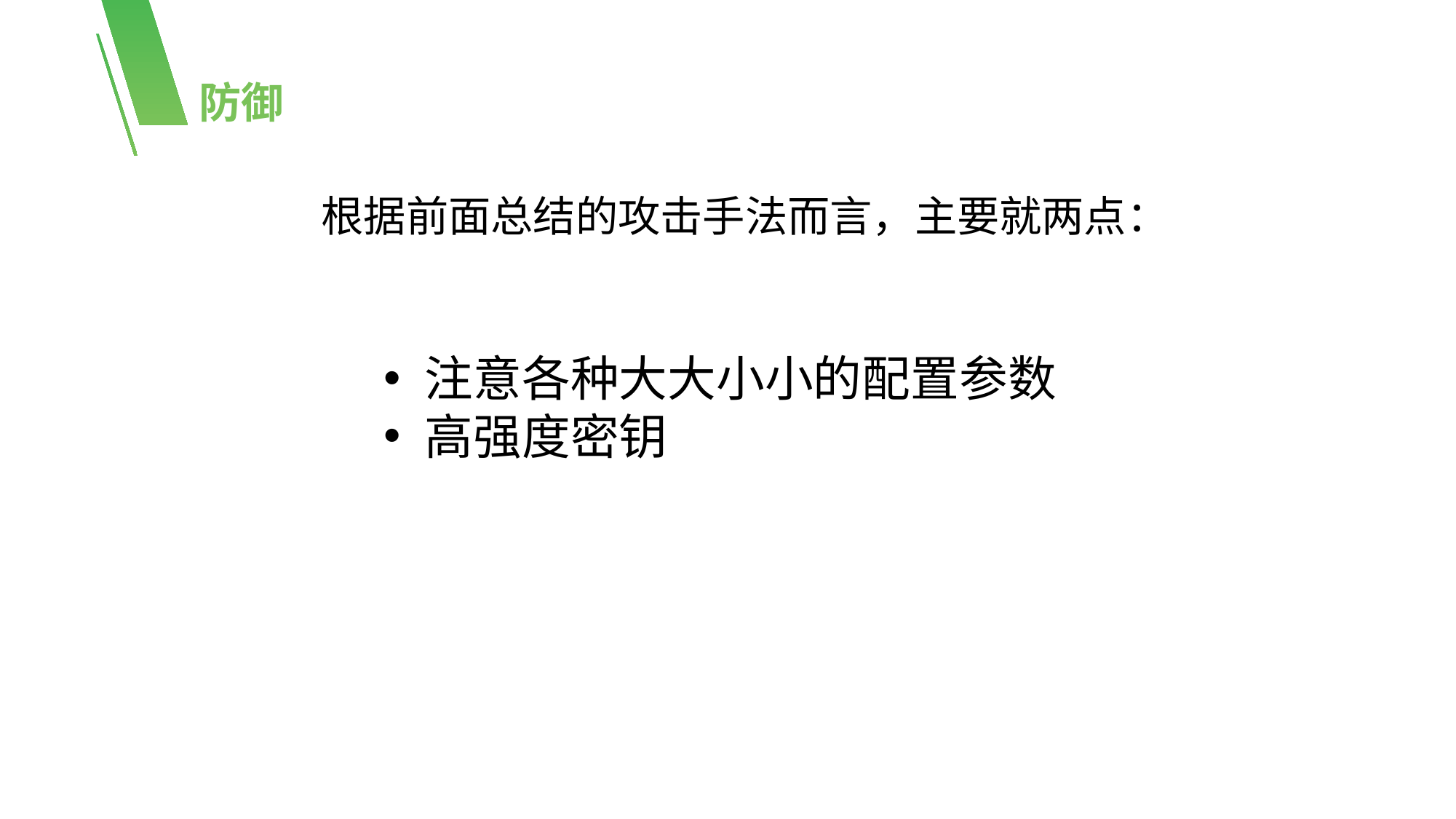

防御
根据前面总结的攻击手法而言，主要就两点：
注意各种大大小小的配置参数
高强度密钥